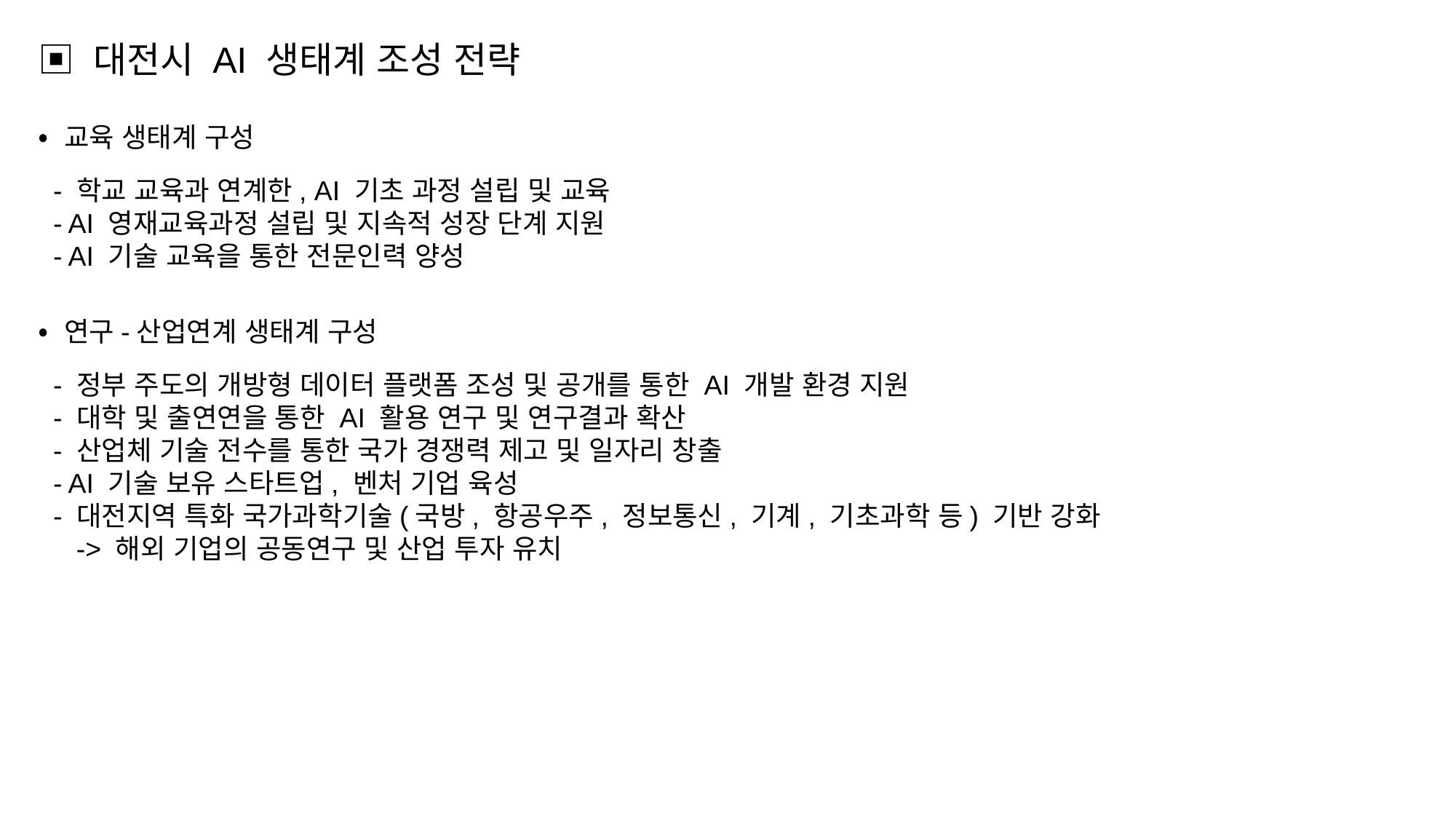

▣ 대전시 AI 생태계 조성 전략

• 교육 생태계 구성

  - 학교 교육과 연계한, AI 기초 과정 설립 및 교육
  - AI 영재교육과정 설립 및 지속적 성장 단계 지원
  - AI 기술 교육을 통한 전문인력 양성

• 연구-산업연계 생태계 구성

  - 정부 주도의 개방형 데이터 플랫폼 조성 및 공개를 통한 AI 개발 환경 지원
  - 대학 및 출연연을 통한 AI 활용 연구 및 연구결과 확산
  - 산업체 기술 전수를 통한 국가 경쟁력 제고 및 일자리 창출
  - AI 기술 보유 스타트업, 벤처 기업 육성
  - 대전지역 특화 국가과학기술(국방, 항공우주, 정보통신, 기계, 기초과학 등) 기반 강화
     -> 해외 기업의 공동연구 및 산업 투자 유치